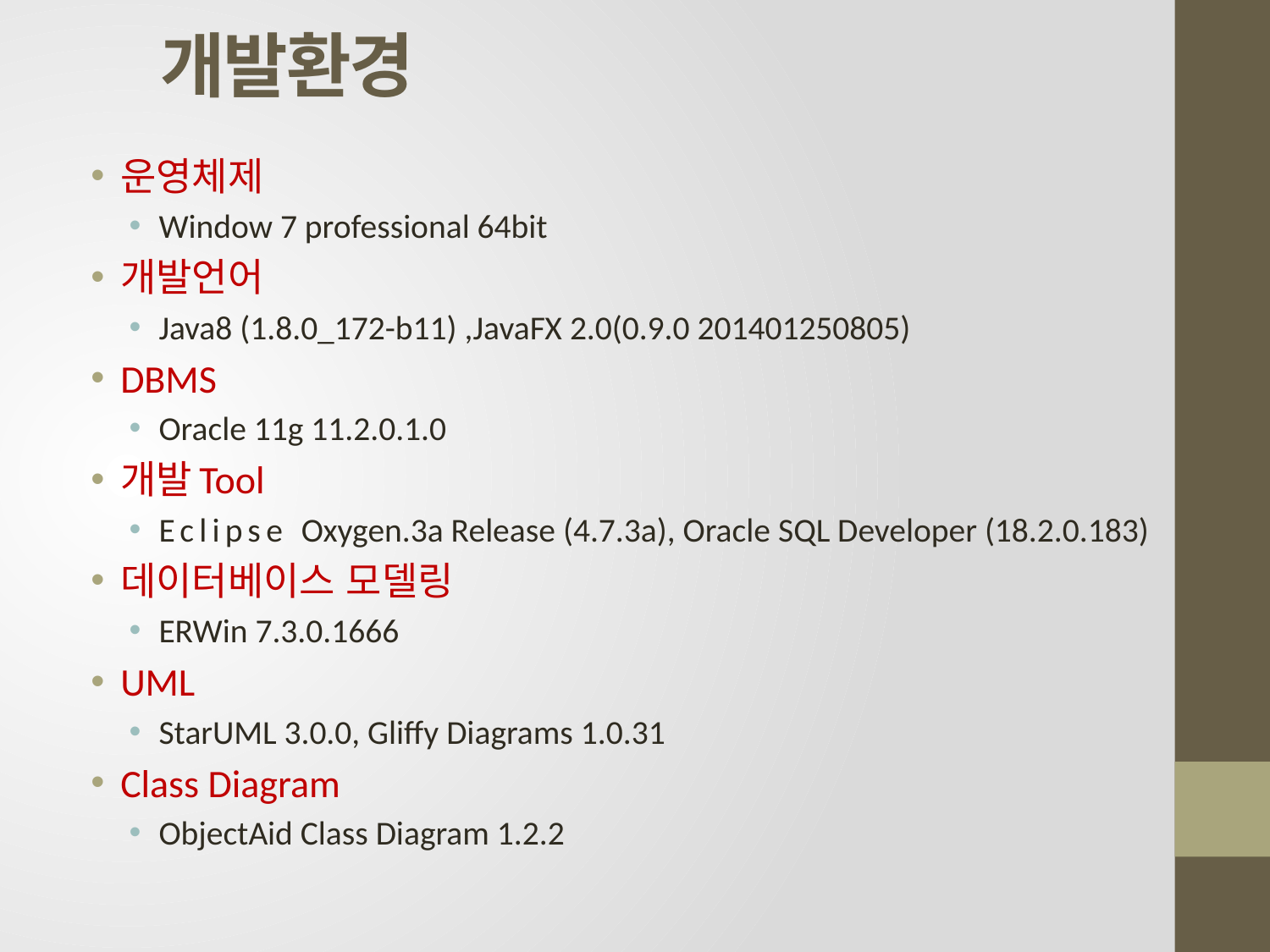

# 개발환경
운영체제
Window 7 professional 64bit
개발언어
Java8 (1.8.0_172-b11) ,JavaFX 2.0(0.9.0 201401250805)
DBMS
Oracle 11g 11.2.0.1.0
개발Tool
Eclipse Oxygen.3a Release (4.7.3a), Oracle SQL Developer (18.2.0.183)
데이터베이스 모델링
ERWin 7.3.0.1666
UML
StarUML 3.0.0, Gliffy Diagrams 1.0.31
Class Diagram
ObjectAid Class Diagram 1.2.2